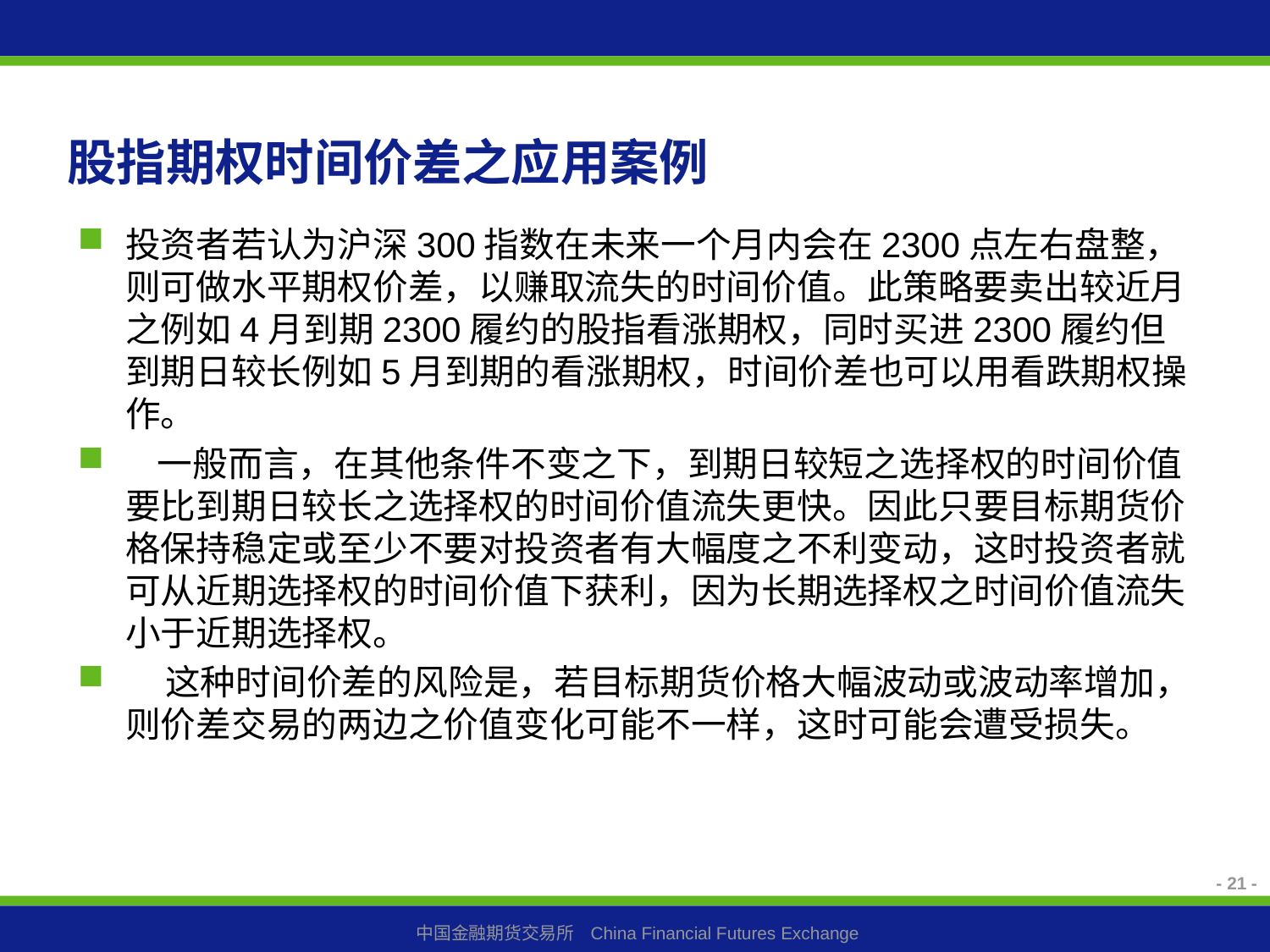

# 股指期权时间价差之应用案例
投资者若认为沪深300指数在未来一个月内会在2300点左右盘整，则可做水平期权价差，以赚取流失的时间价值。此策略要卖出较近月之例如4月到期2300履约的股指看涨期权，同时买进2300履约但到期日较长例如5月到期的看涨期权，时间价差也可以用看跌期权操作。
   一般而言，在其他条件不变之下，到期日较短之选择权的时间价值要比到期日较长之选择权的时间价值流失更快。因此只要目标期货价格保持稳定或至少不要对投资者有大幅度之不利变动，这时投资者就可从近期选择权的时间价值下获利，因为长期选择权之时间价值流失小于近期选择权。
    这种时间价差的风险是，若目标期货价格大幅波动或波动率增加，则价差交易的两边之价值变化可能不一样，这时可能会遭受损失。
- 21 -